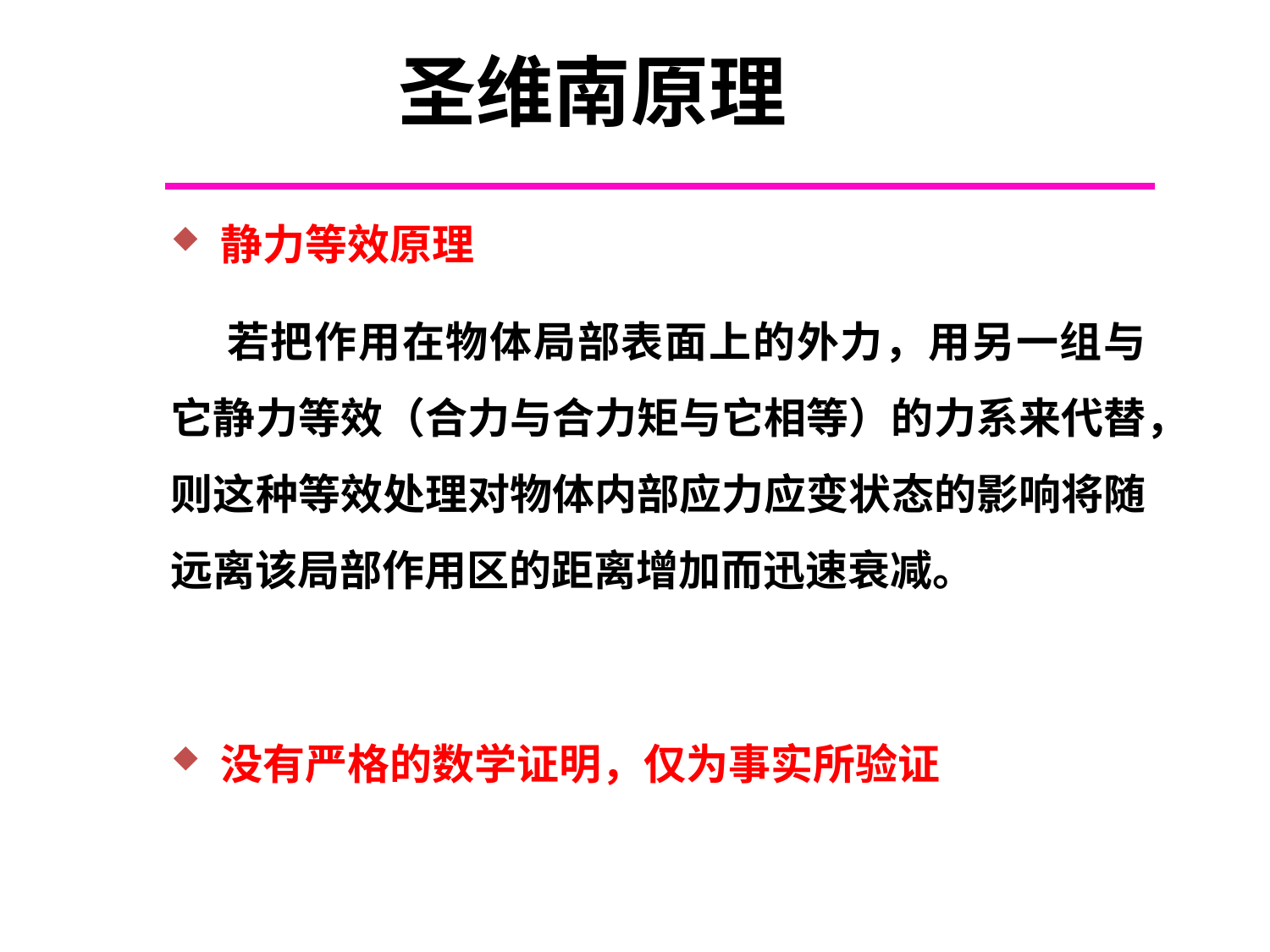

# 圣维南原理
 静力等效原理
    若把作用在物体局部表面上的外力，用另一组与它静力等效（合力与合力矩与它相等）的力系来代替，则这种等效处理对物体内部应力应变状态的影响将随远离该局部作用区的距离增加而迅速衰减。
 没有严格的数学证明，仅为事实所验证
Chapter 6.7